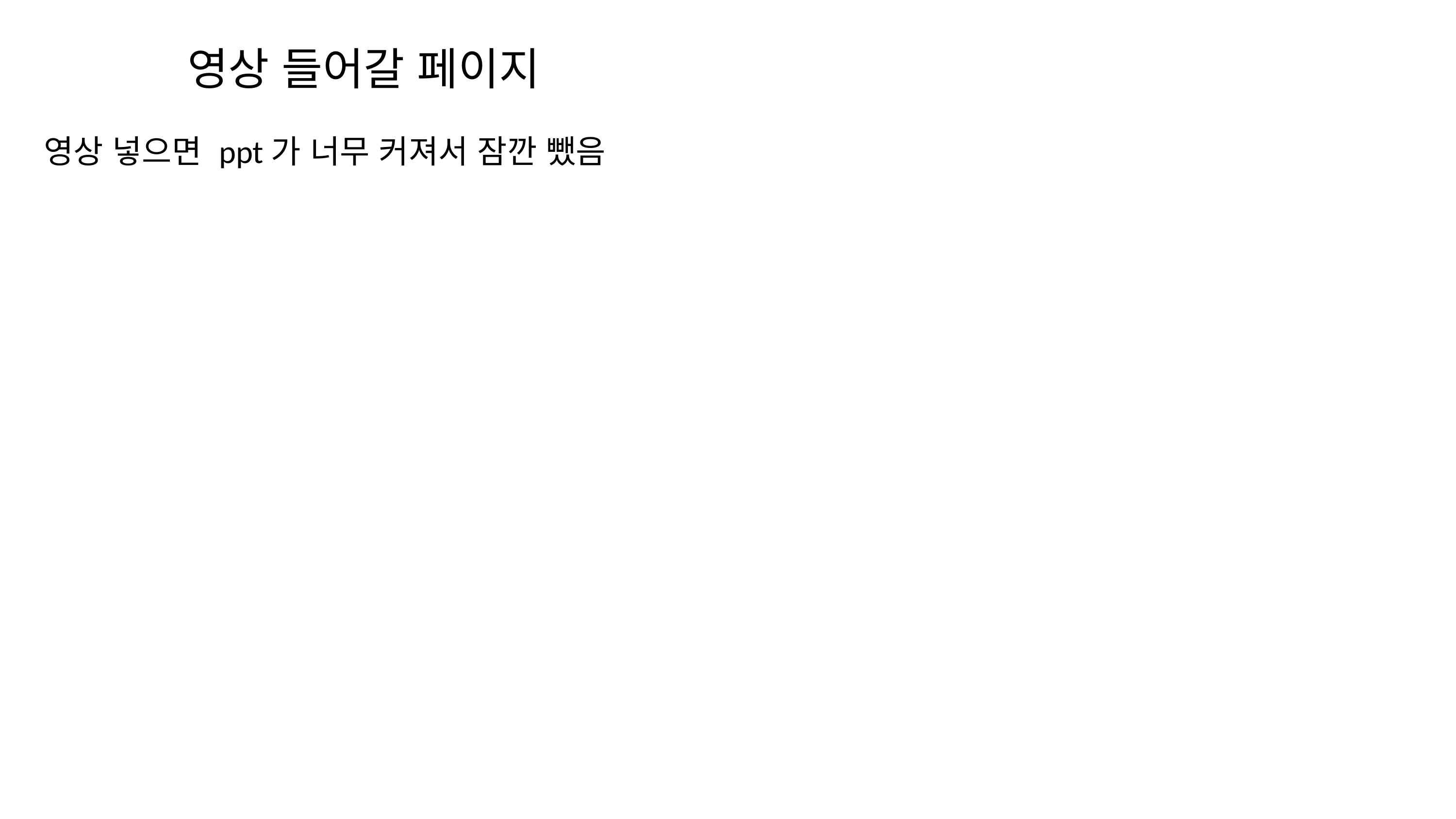

# 영상 들어갈 페이지
영상 넣으면 ppt가 너무 커져서 잠깐 뺐음